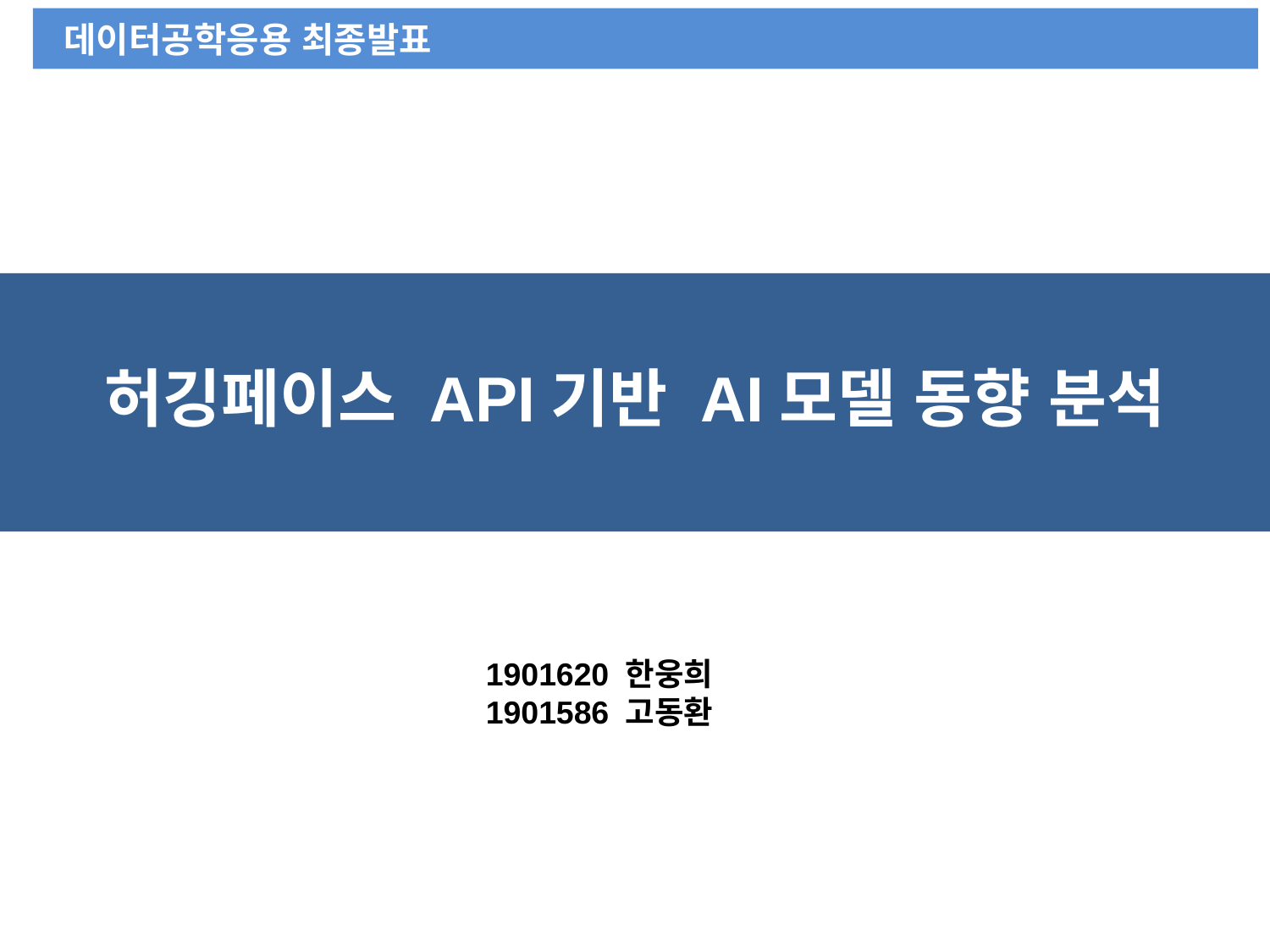

데이터공학응용 최종발표
허깅페이스 API기반 AI모델 동향 분석
1901620 한웅희
1901586 고동환